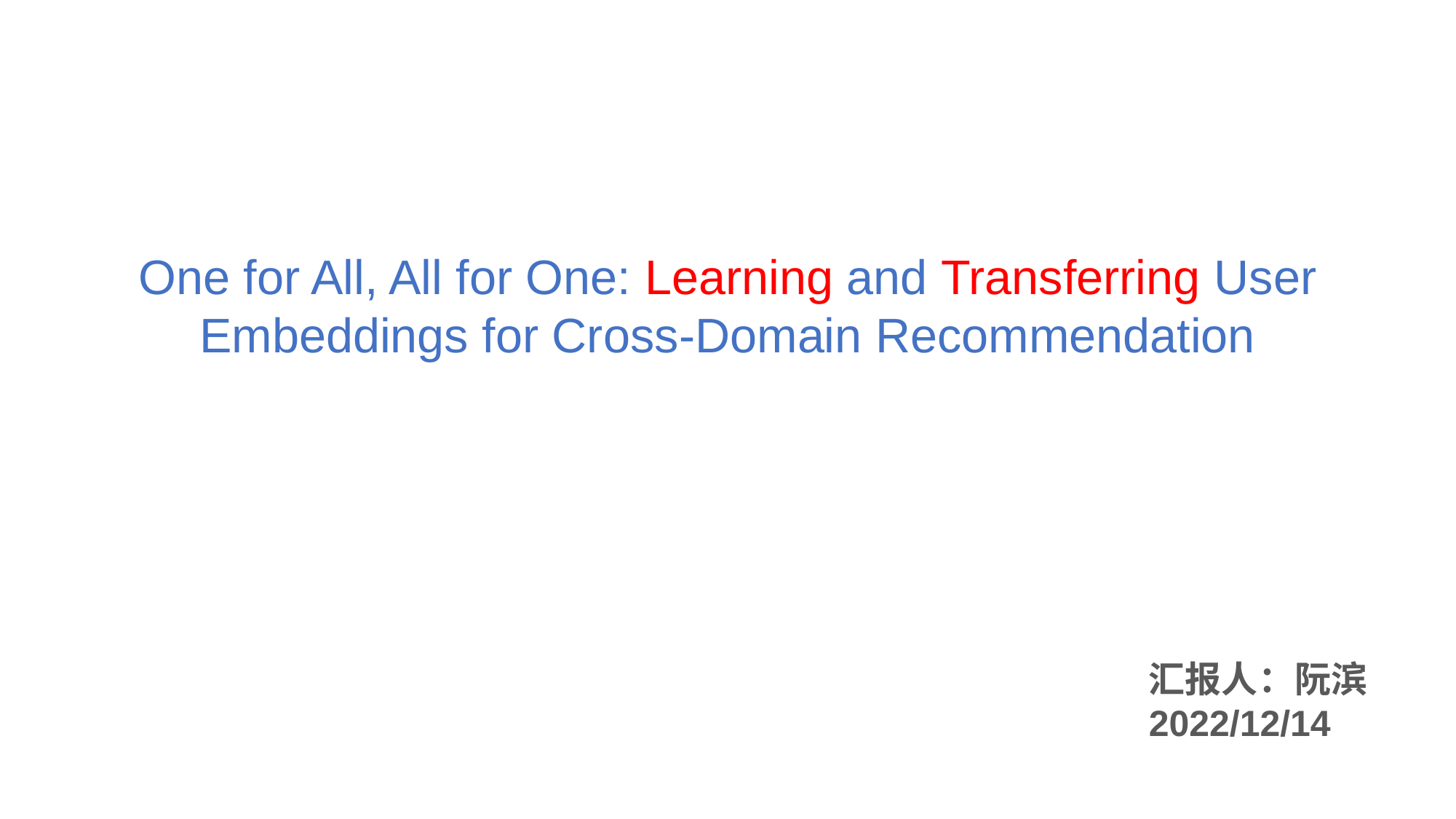

One for All, All for One: Learning and Transferring User
Embeddings for Cross-Domain Recommendation
汇报人：阮滨
2022/12/14